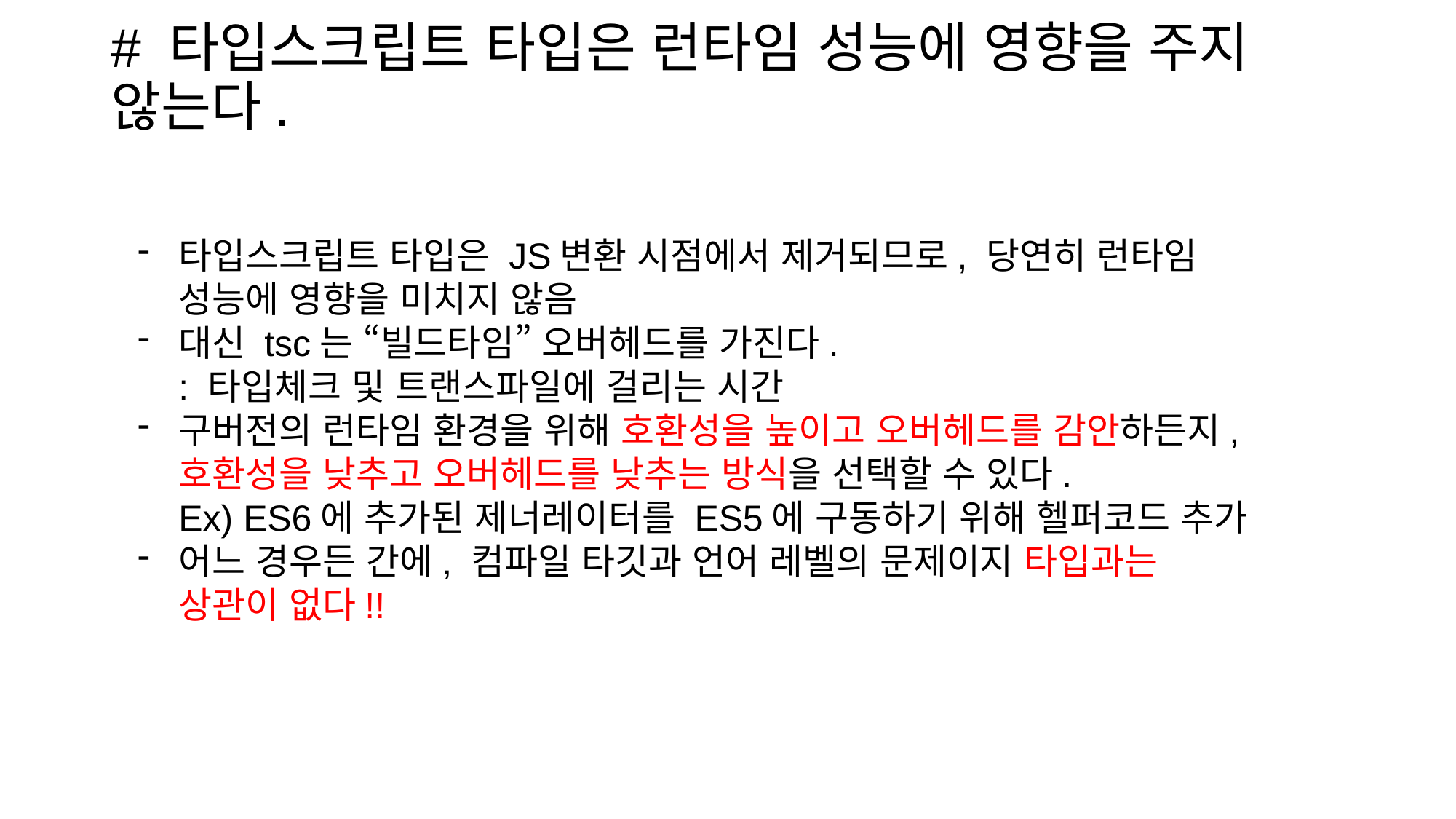

# # 타입스크립트 타입은 런타임 성능에 영향을 주지 않는다.
타입스크립트 타입은 JS변환 시점에서 제거되므로, 당연히 런타임 성능에 영향을 미치지 않음
대신 tsc는 “빌드타임” 오버헤드를 가진다.
: 타입체크 및 트랜스파일에 걸리는 시간
구버전의 런타임 환경을 위해 호환성을 높이고 오버헤드를 감안하든지, 호환성을 낮추고 오버헤드를 낮추는 방식을 선택할 수 있다.
Ex) ES6에 추가된 제너레이터를 ES5에 구동하기 위해 헬퍼코드 추가
어느 경우든 간에, 컴파일 타깃과 언어 레벨의 문제이지 타입과는 상관이 없다!!